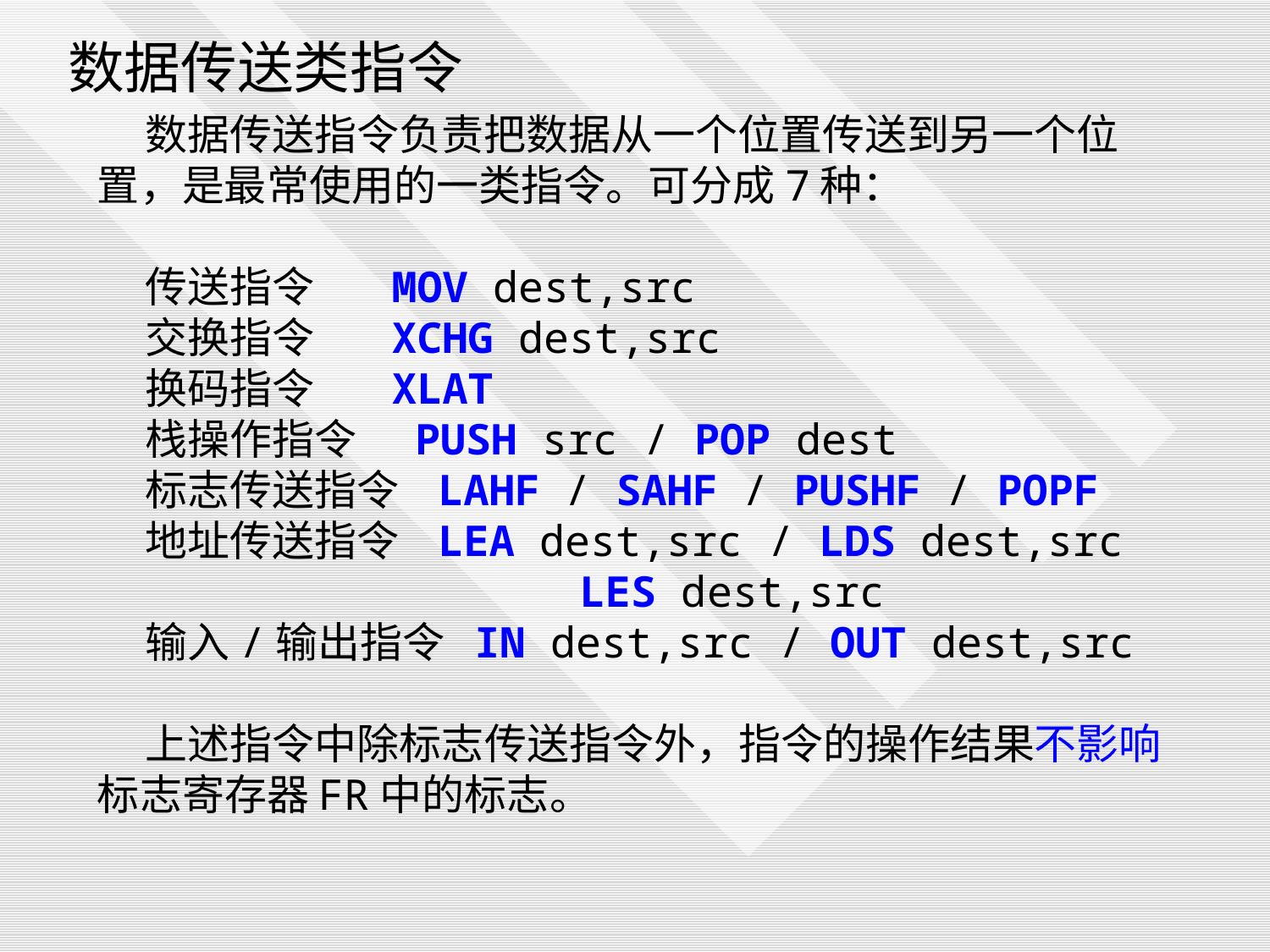

数据传送类指令
    数据传送指令负责把数据从一个位置传送到另一个位置，是最常使用的一类指令。可分成7种：

    传送指令       MOV dest,src
    交换指令       XCHG dest,src
    换码指令       XLAT
    栈操作指令     PUSH src / POP dest
    标志传送指令   LAHF / SAHF / PUSHF / POPF
    地址传送指令   LEA dest,src / LDS dest,src
                   LES dest,src
    输入/输出指令  IN dest,src / OUT dest,src

    上述指令中除标志传送指令外，指令的操作结果不影响标志寄存器FR中的标志。